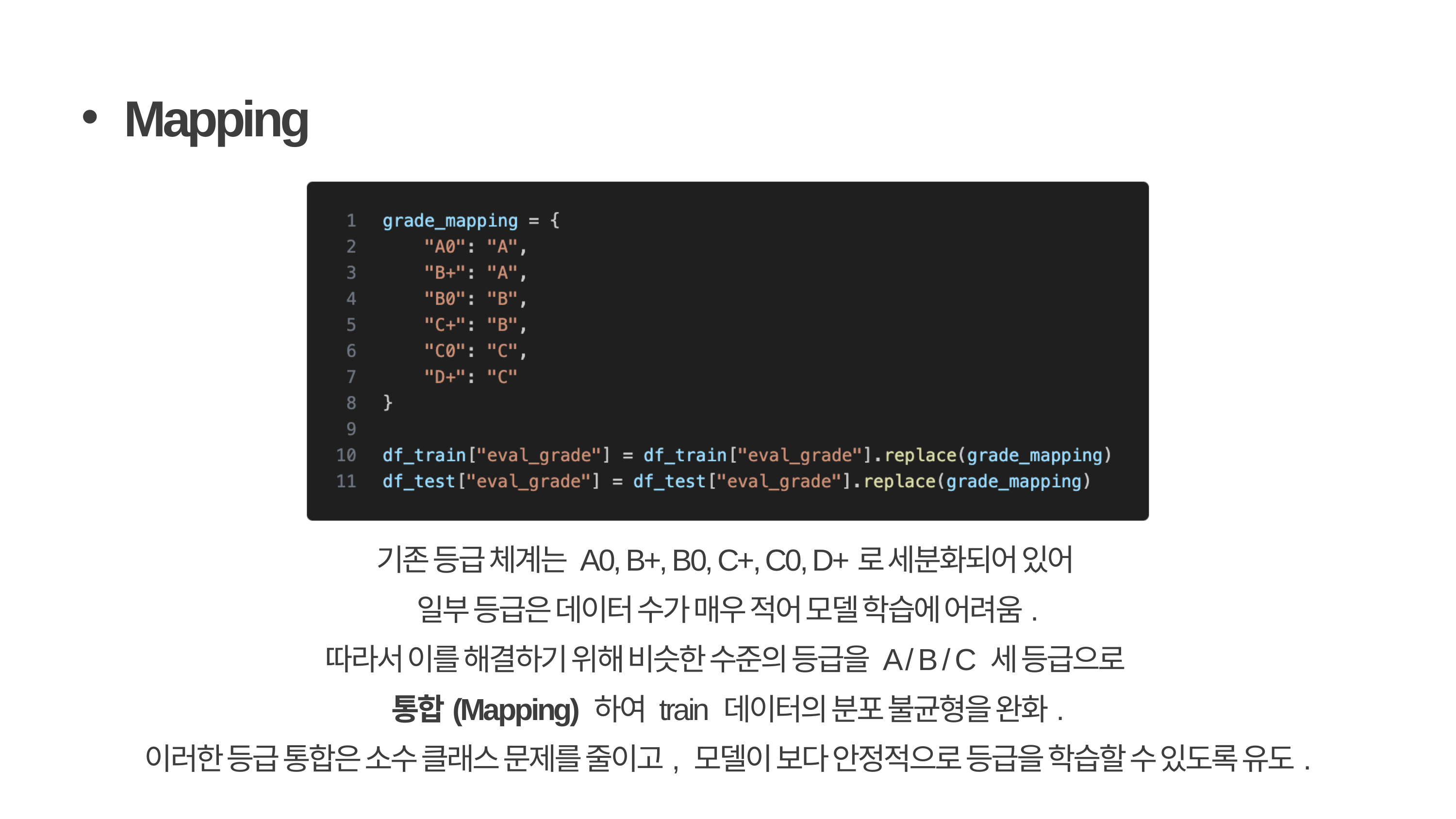

Mapping

기존 등급 체계는 A0, B+, B0, C+, C0, D+로 세분화되어 있어
일부 등급은 데이터 수가 매우 적어 모델 학습에 어려움.
따라서 이를 해결하기 위해 비슷한 수준의 등급을 A / B / C 세 등급으로
통합(Mapping) 하여 train 데이터의 분포 불균형을 완화.
이러한 등급 통합은 소수 클래스 문제를 줄이고, 모델이 보다 안정적으로 등급을 학습할 수 있도록 유도.